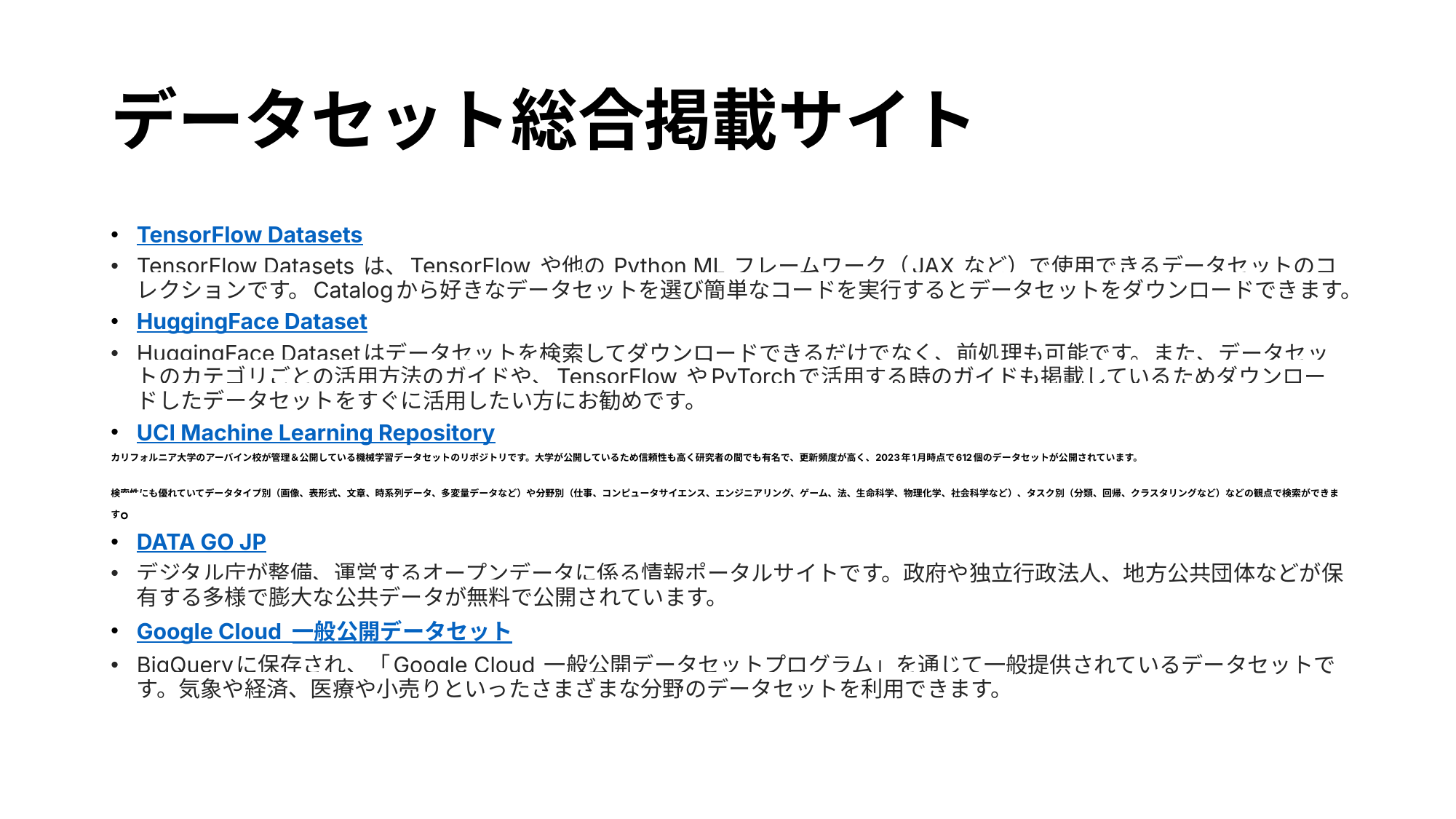

# データセット総合掲載サイト
TensorFlow Datasets
TensorFlow Datasets は、TensorFlow や他の Python ML フレームワーク（JAX など）で使用できるデータセットのコレクションです。Catalogから好きなデータセットを選び簡単なコードを実行するとデータセットをダウンロードできます。
HuggingFace Dataset
HuggingFace Datasetはデータセットを検索してダウンロードできるだけでなく、前処理も可能です。また、データセットのカテゴリごとの活用方法のガイドや、TensorFlow やPyTorchで活用する時のガイドも掲載しているためダウンロードしたデータセットをすぐに活用したい方にお勧めです。
UCI Machine Learning Repository
カリフォルニア大学のアーバイン校が管理＆公開している機械学習データセットのリポジトリです。大学が公開しているため信頼性も高く研究者の間でも有名で、更新頻度が高く、2023年1月時点で612個のデータセットが公開されています。

検索性にも優れていてデータタイプ別（画像、表形式、文章、時系列データ、多変量データなど）や分野別（仕事、コンピュータサイエンス、エンジニアリング、ゲーム、法、生命科学、物理化学、社会科学など）、タスク別（分類、回帰、クラスタリングなど）などの観点で検索ができます。
DATA GO JP
デジタル庁が整備、運営するオープンデータに係る情報ポータルサイトです。政府や独立行政法人、地方公共団体などが保有する多様で膨大な公共データが無料で公開されています。
Google Cloud  一般公開データセット
BigQueryに保存され、「Google Cloud 一般公開データセットプログラム」を通じて一般提供されているデータセットです。気象や経済、医療や小売りといったさまざまな分野のデータセットを利用できます。